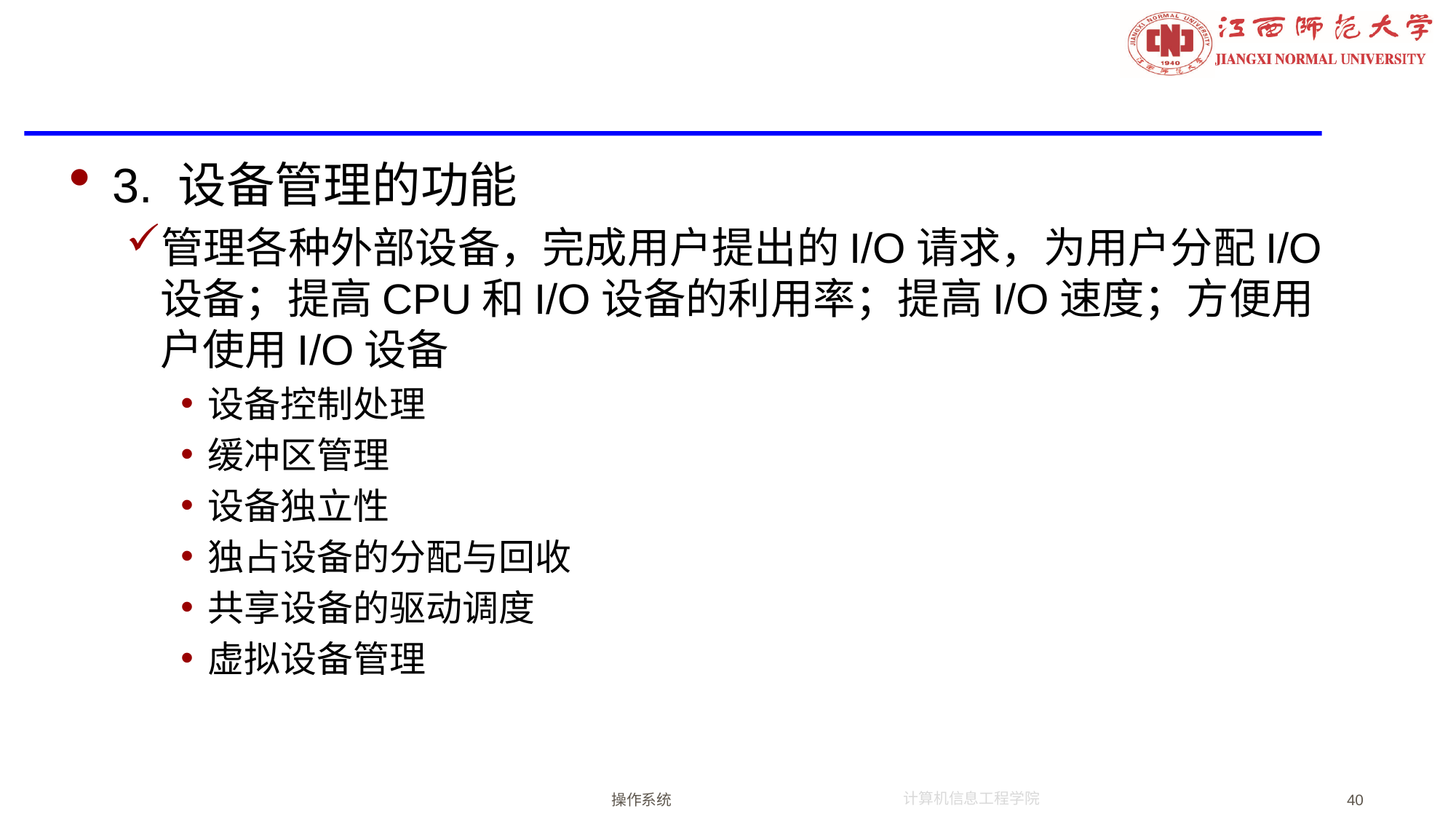

#
3. 设备管理的功能
管理各种外部设备，完成用户提出的I/O请求，为用户分配I/O设备；提高CPU和I/O设备的利用率；提高I/O速度；方便用户使用I/O设备
设备控制处理
缓冲区管理
设备独立性
独占设备的分配与回收
共享设备的驱动调度
虚拟设备管理

操作系统
40